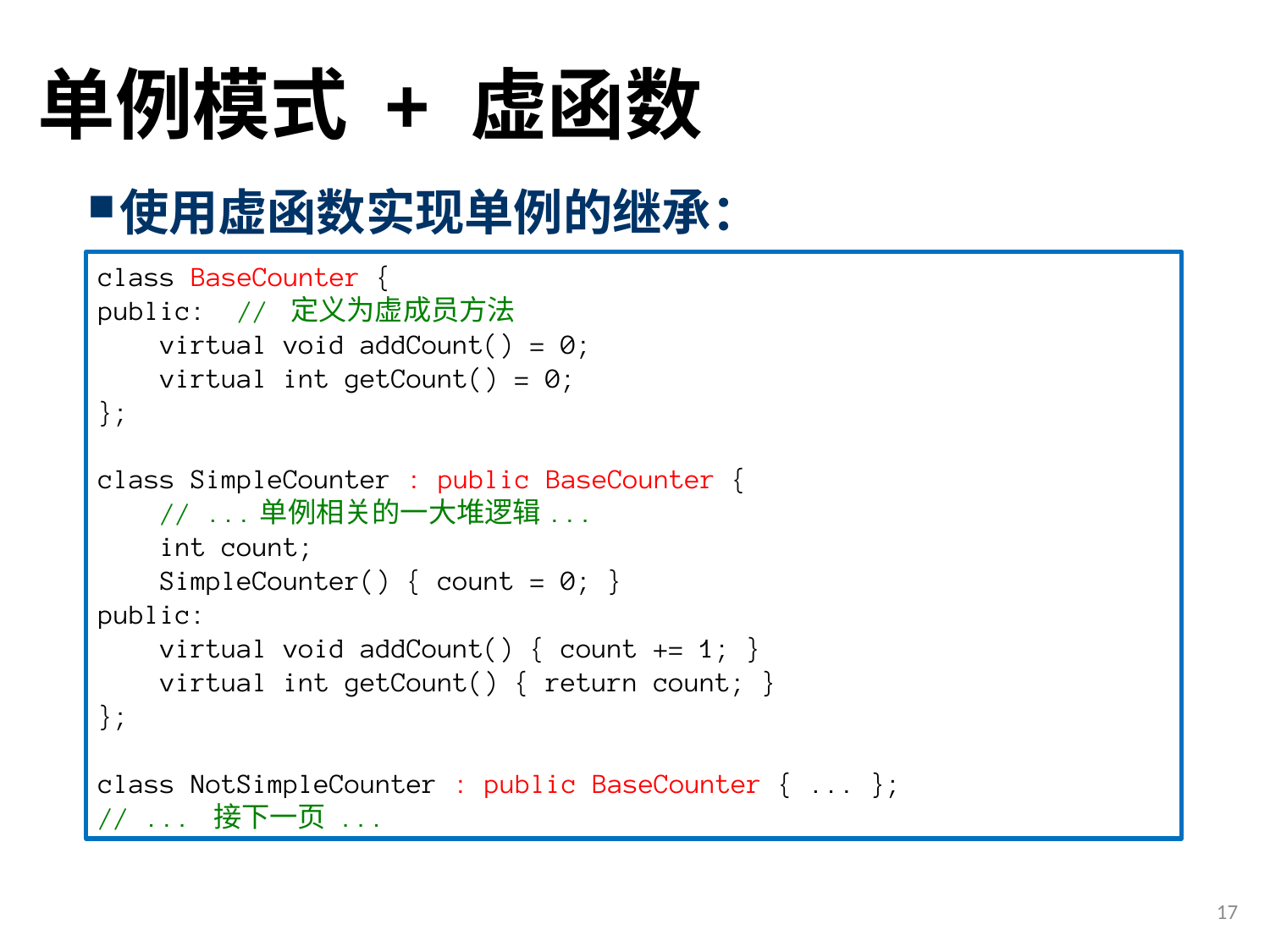

# 单例模式 + 虚函数
使用虚函数实现单例的继承：
class BaseCounter {
public:  // 定义为虚成员方法
    virtual void addCount() = 0;
    virtual int getCount() = 0;
};

class SimpleCounter : public BaseCounter {
    // ...单例相关的一大堆逻辑...
    int count;
    SimpleCounter() { count = 0; }
public:
    virtual void addCount() { count += 1; }
    virtual int getCount() { return count; }
};

class NotSimpleCounter : public BaseCounter { ... };
// ... 接下一页 ...
17